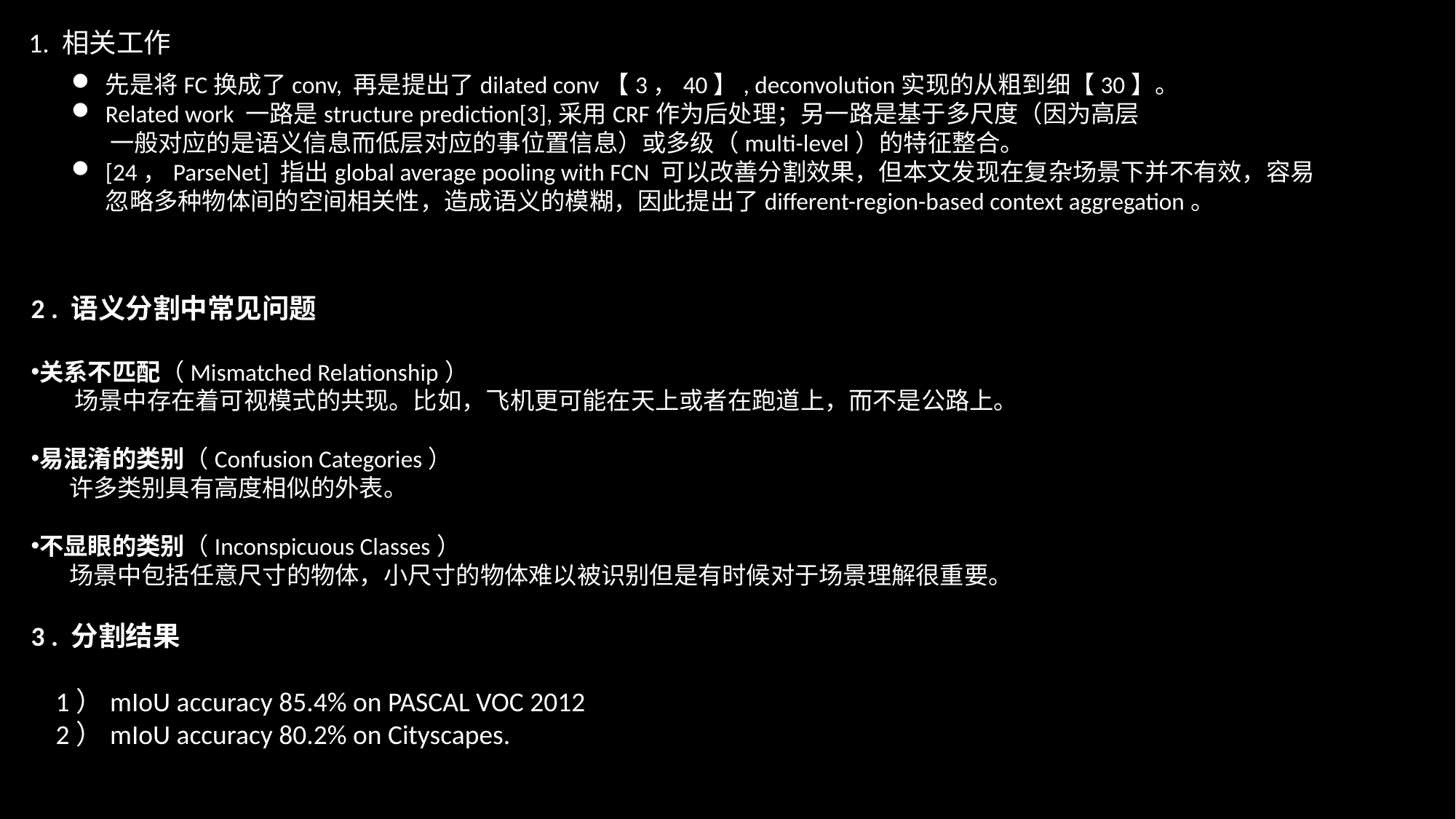

1. 相关工作
先是将FC换成了conv, 再是提出了dilated conv【3，40】, deconvolution实现的从粗到细【30】。
Related work 一路是structure prediction[3],采用CRF作为后处理；另一路是基于多尺度（因为高层
      一般对应的是语义信息而低层对应的事位置信息）或多级（multi-level）的特征整合。
[24，ParseNet] 指出global average pooling with FCN 可以改善分割效果，但本文发现在复杂场景下并不有效，容易忽略多种物体间的空间相关性，造成语义的模糊，因此提出了different-region-based context aggregation。
2 . 语义分割中常见问题

关系不匹配（Mismatched Relationship）
        场景中存在着可视模式的共现。比如，飞机更可能在天上或者在跑道上，而不是公路上。

易混淆的类别（Confusion Categories）
       许多类别具有高度相似的外表。

不显眼的类别（Inconspicuous Classes）
       场景中包括任意尺寸的物体，小尺寸的物体难以被识别但是有时候对于场景理解很重要。
3 . 分割结果

    1）mIoU accuracy 85.4% on PASCAL VOC 2012
    2）mIoU accuracy 80.2% on Cityscapes.